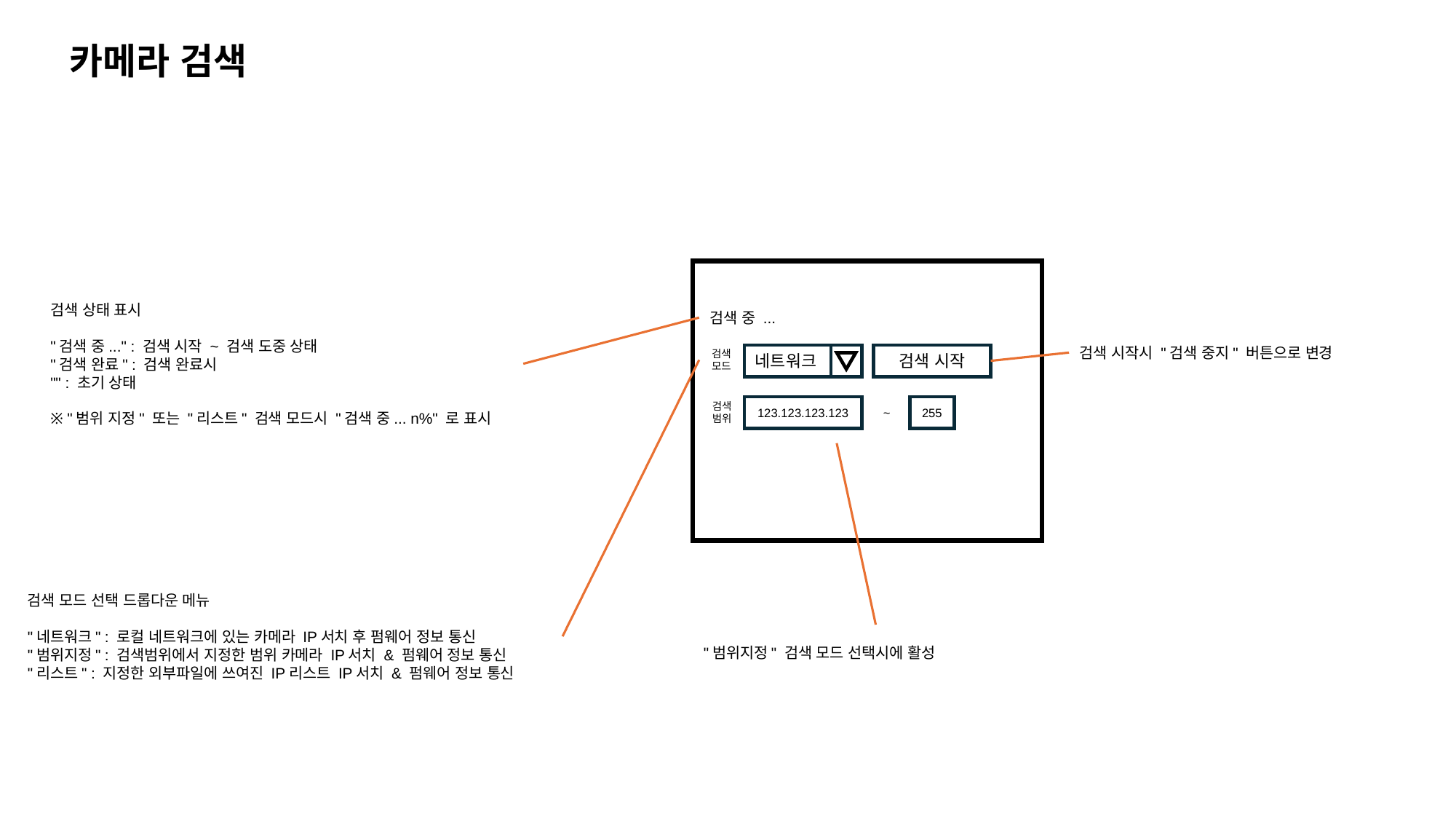

카메라 검색

검색 상태 표시

"검색 중..." : 검색 시작 ~ 검색 도중 상태
"검색 완료" : 검색 완료시
"" : 초기 상태

※ "범위 지정" 또는 "리스트" 검색 모드시 "검색 중... n%" 로 표시
검색 중 ...
검색 시작시 "검색 중지" 버튼으로 변경
검색모드

검색 시작
네트워크

검색범위
~
123.123.123.123
255
검색 모드 선택 드롭다운 메뉴

"네트워크" : 로컬 네트워크에 있는 카메라 IP서치 후 펌웨어 정보 통신
"범위지정" : 검색범위에서 지정한 범위 카메라 IP서치 & 펌웨어 정보 통신
"리스트" : 지정한 외부파일에 쓰여진 IP리스트 IP서치 & 펌웨어 정보 통신
"범위지정" 검색 모드 선택시에 활성